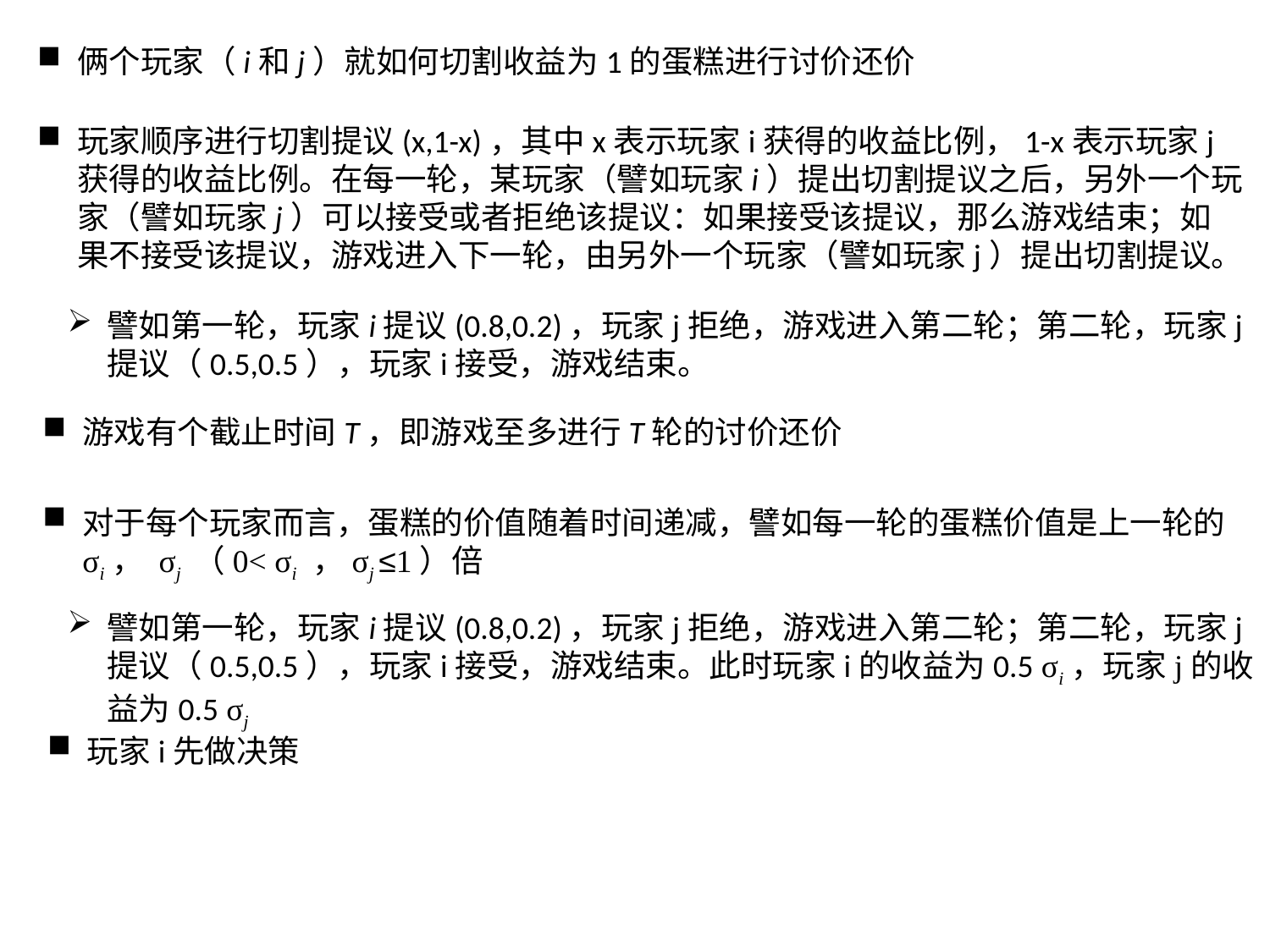

俩个玩家（i和j）就如何切割收益为1的蛋糕进行讨价还价
玩家顺序进行切割提议(x,1-x)，其中x表示玩家i获得的收益比例，1-x表示玩家j获得的收益比例。在每一轮，某玩家（譬如玩家i）提出切割提议之后，另外一个玩家（譬如玩家j）可以接受或者拒绝该提议：如果接受该提议，那么游戏结束；如果不接受该提议，游戏进入下一轮，由另外一个玩家（譬如玩家j）提出切割提议。
譬如第一轮，玩家i提议(0.8,0.2)，玩家j拒绝，游戏进入第二轮；第二轮，玩家j提议（0.5,0.5），玩家i接受，游戏结束。
游戏有个截止时间T，即游戏至多进行T轮的讨价还价
对于每个玩家而言，蛋糕的价值随着时间递减，譬如每一轮的蛋糕价值是上一轮的σi， σj （0< σi ，σj ≤1）倍
譬如第一轮，玩家i提议(0.8,0.2)，玩家j拒绝，游戏进入第二轮；第二轮，玩家j提议（0.5,0.5），玩家i接受，游戏结束。此时玩家i的收益为0.5 σi，玩家j的收益为0.5 σj
玩家i先做决策